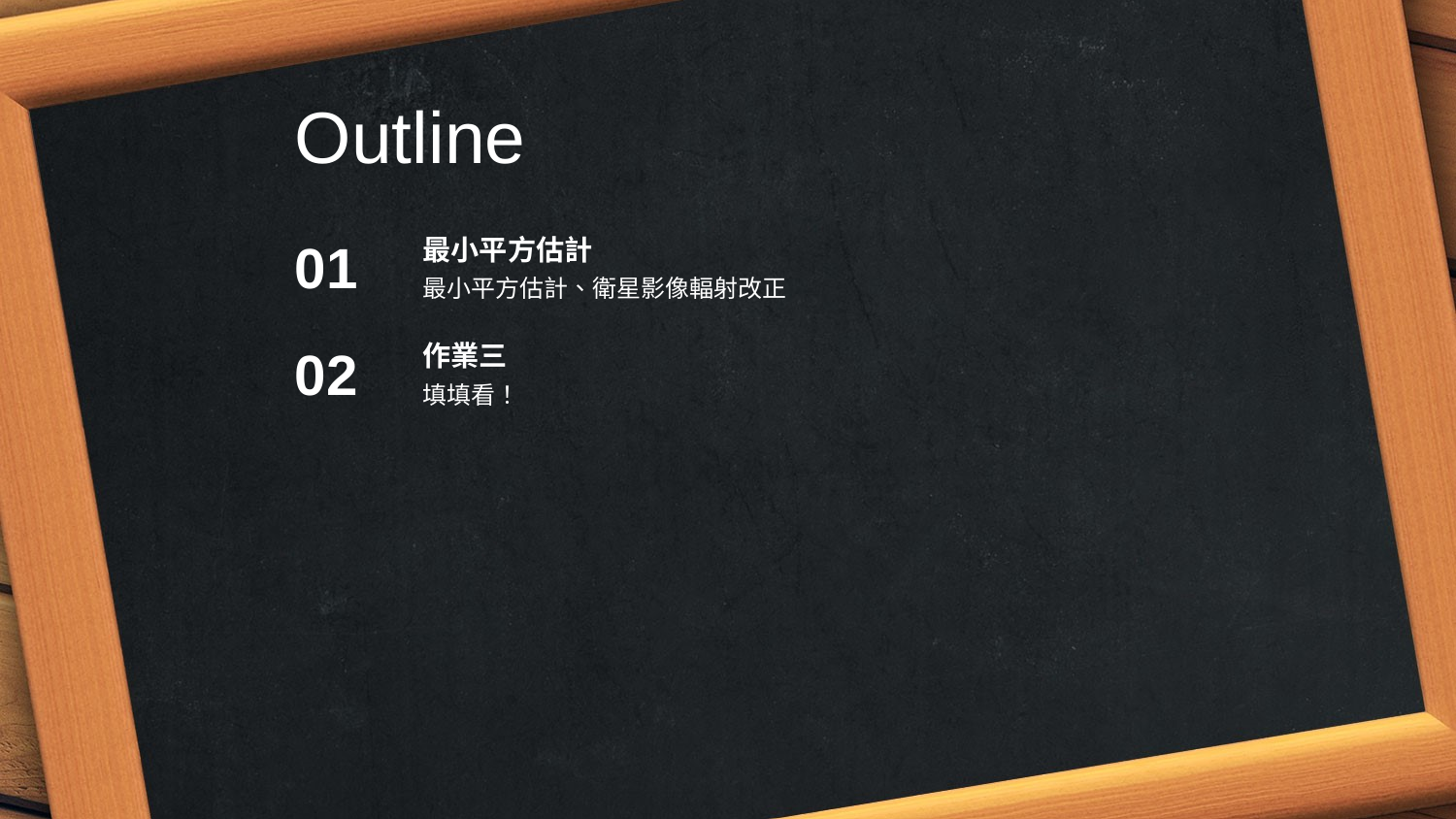

Outline
最小平方估計
最小平方估計、衛星影像輻射改正
01
作業三
填填看！
02